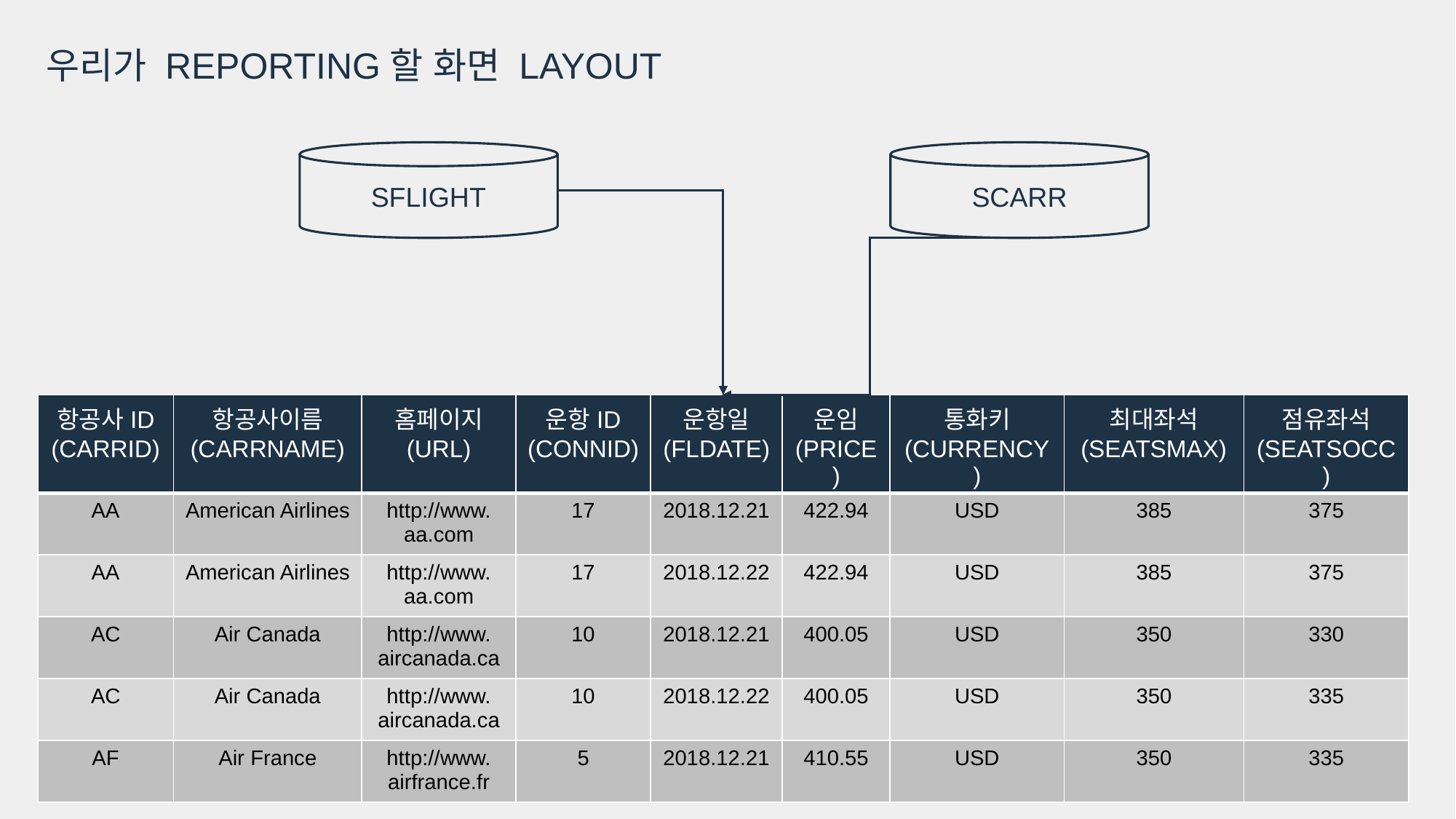

우리가 REPORTING할 화면 LAYOUT
SFLIGHT
SCARR
| 항공사ID (CARRID) | 항공사이름 (CARRNAME) | 홈페이지 (URL) | 운항ID (CONNID) | 운항일 (FLDATE) | 운임 (PRICE) | 통화키 (CURRENCY) | 최대좌석 (SEATSMAX) | 점유좌석 (SEATSOCC) |
| --- | --- | --- | --- | --- | --- | --- | --- | --- |
| AA | American Airlines | http://www. aa.com | 17 | 2018.12.21 | 422.94 | USD | 385 | 375 |
| AA | American Airlines | http://www. aa.com | 17 | 2018.12.22 | 422.94 | USD | 385 | 375 |
| AC | Air Canada | http://www. aircanada.ca | 10 | 2018.12.21 | 400.05 | USD | 350 | 330 |
| AC | Air Canada | http://www. aircanada.ca | 10 | 2018.12.22 | 400.05 | USD | 350 | 335 |
| AF | Air France | http://www. airfrance.fr | 5 | 2018.12.21 | 410.55 | USD | 350 | 335 |